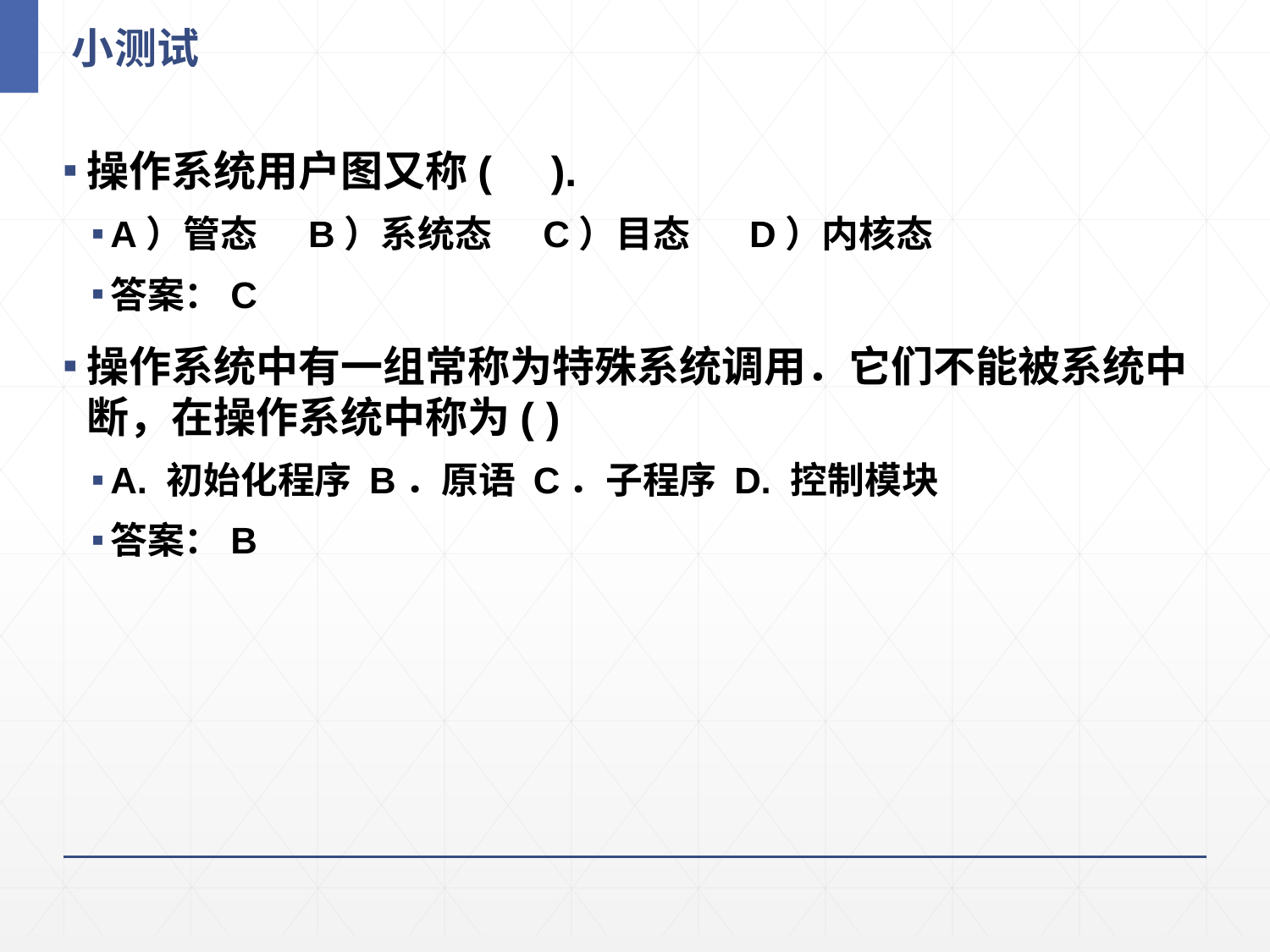

# 小测试
操作系统用户图又称(     ).
A）管态     B）系统态     C）目态      D）内核态
答案：C
操作系统中有一组常称为特殊系统调用．它们不能被系统中断，在操作系统中称为( )
A. 初始化程序 B．原语 C．子程序 D. 控制模块
答案：B